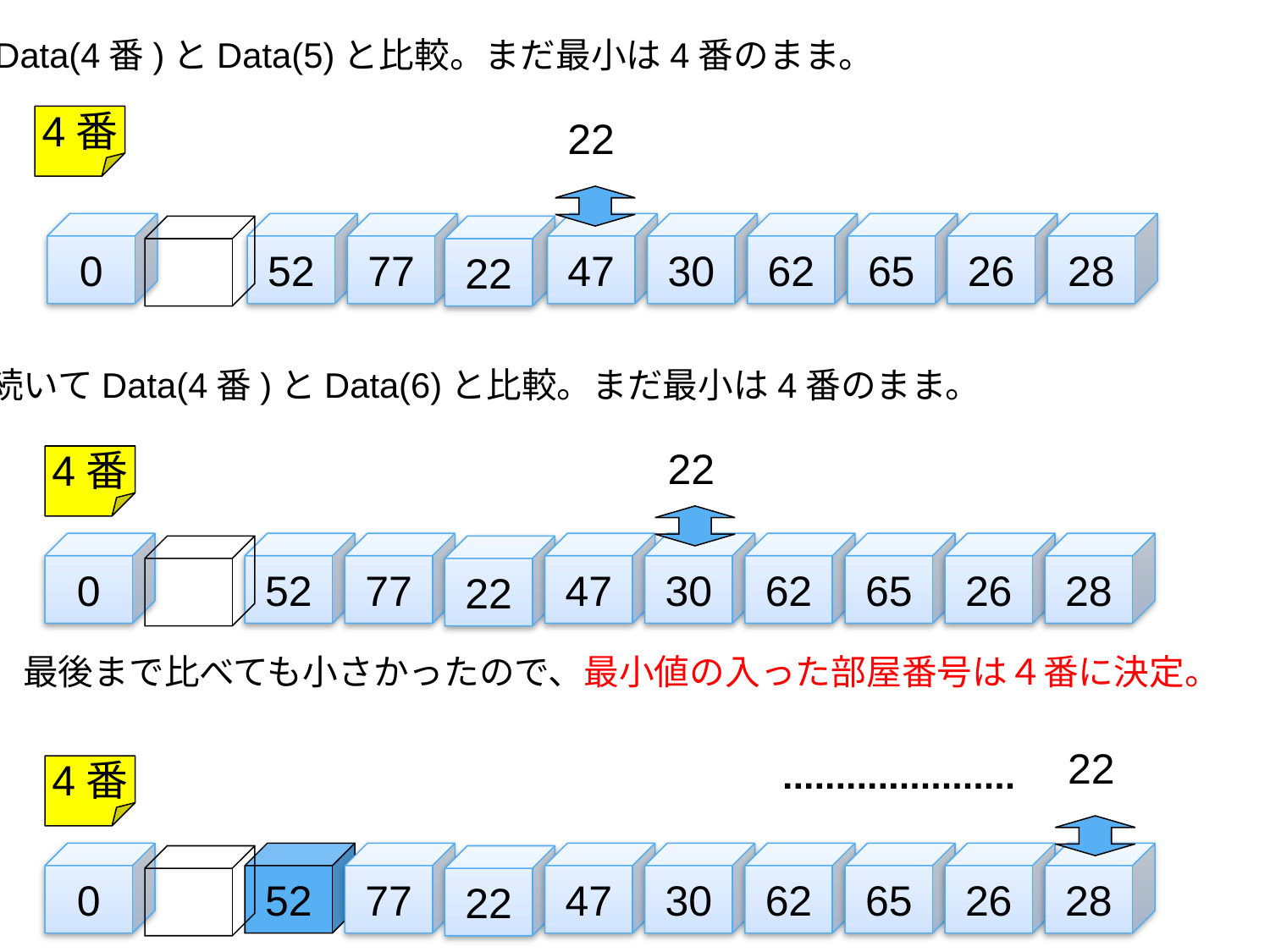

Data(4番)とData(5)と比較。まだ最小は4番のまま。
4番
22

0
52
77
47
30
62
65
26
28

22
続いてData(4番)とData(6)と比較。まだ最小は4番のまま。
22
4番

0
52
77
47
30
62
65
26
28

22
最後まで比べても小さかったので、最小値の入った部屋番号は４番に決定。
22
4番

0
52
77
47
30
62
65
26
28

22